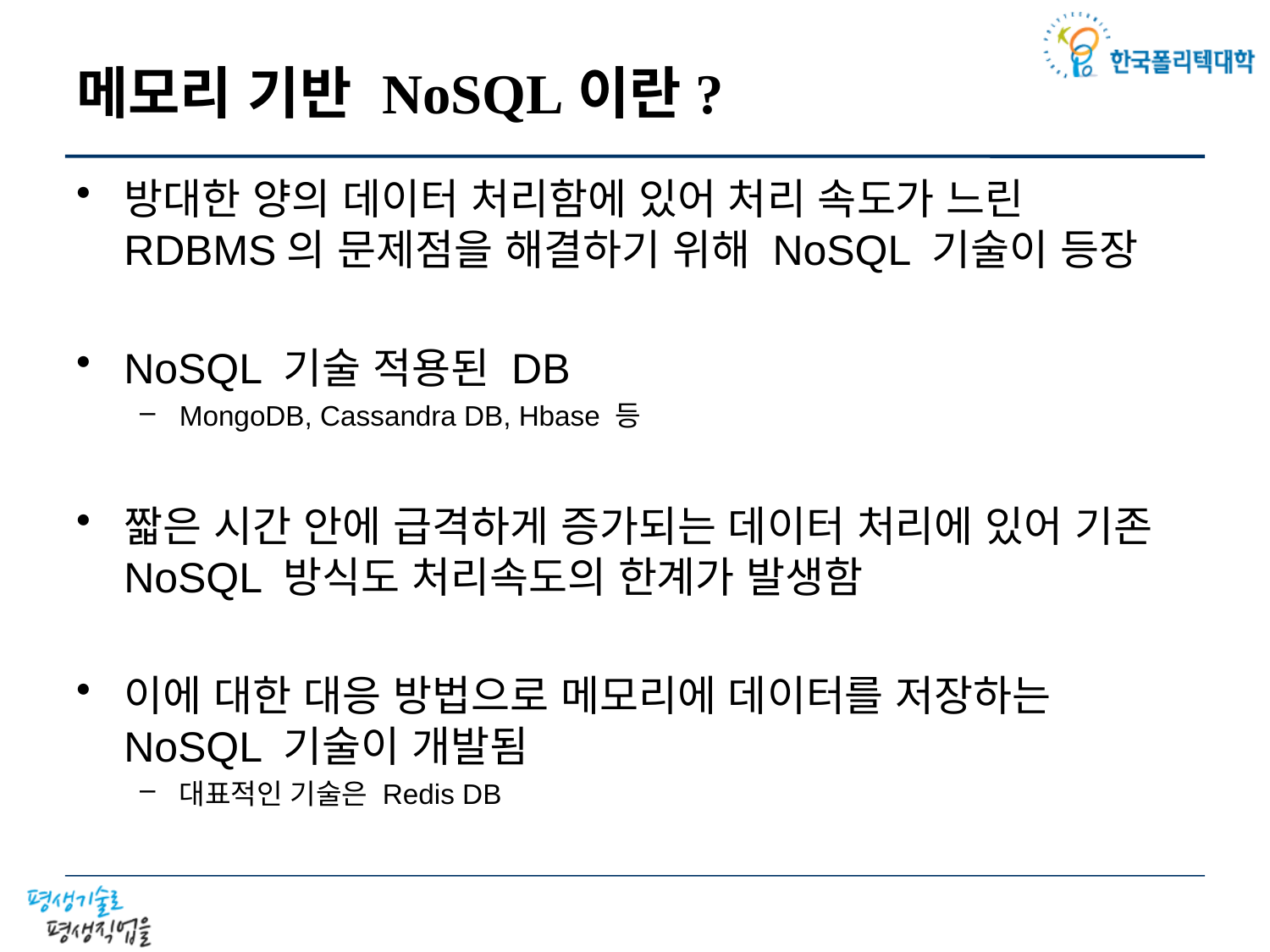

# 메모리 기반 NoSQL이란?
방대한 양의 데이터 처리함에 있어 처리 속도가 느린 RDBMS의 문제점을 해결하기 위해 NoSQL 기술이 등장

NoSQL 기술 적용된 DB
MongoDB, Cassandra DB, Hbase 등

짧은 시간 안에 급격하게 증가되는 데이터 처리에 있어 기존 NoSQL 방식도 처리속도의 한계가 발생함

이에 대한 대응 방법으로 메모리에 데이터를 저장하는 NoSQL 기술이 개발됨
대표적인 기술은 Redis DB